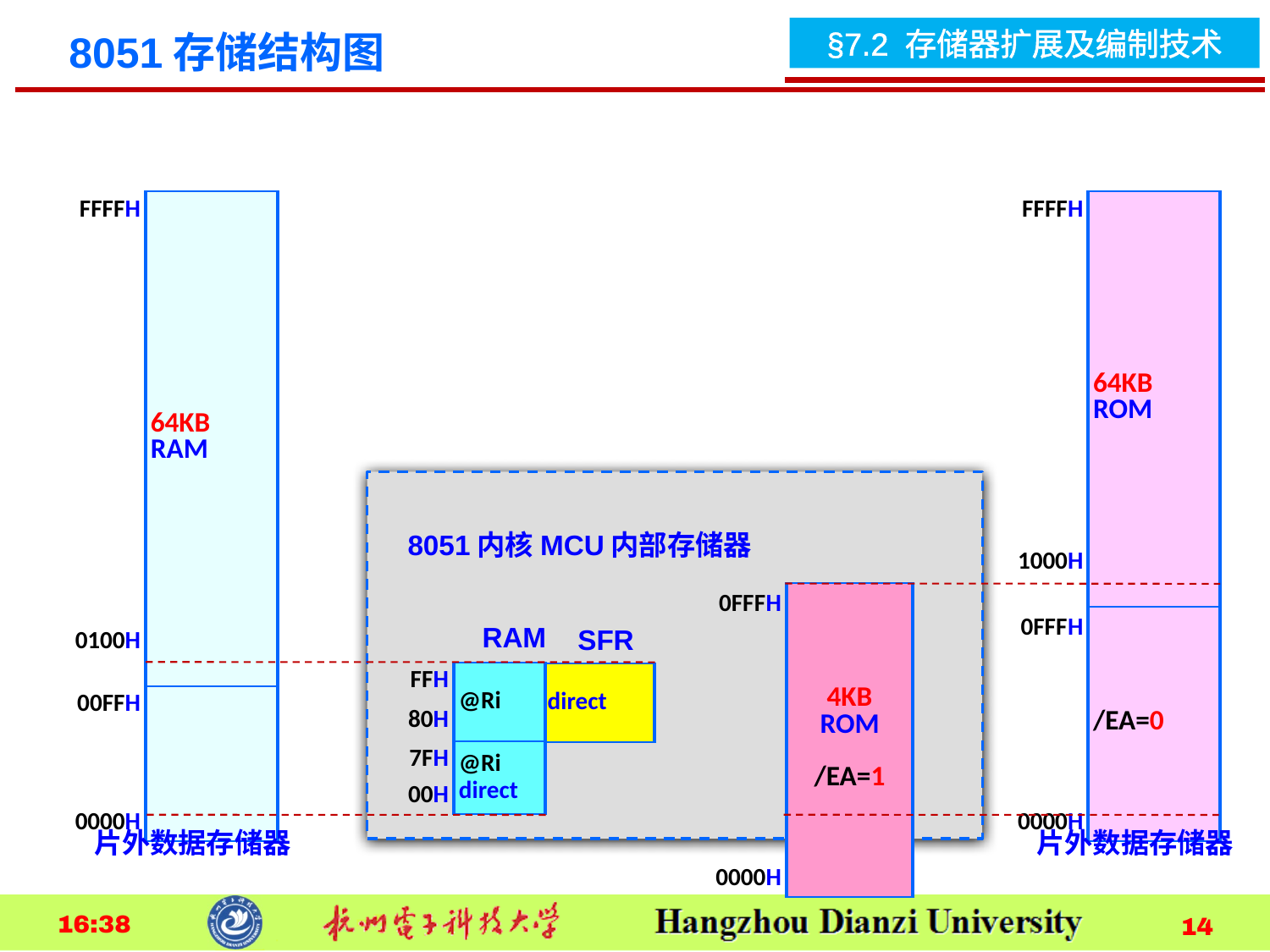

8051存储结构图
| FFFFH | 64KB RAM |
| --- | --- |
|  |  |
|  |  |
|  |  |
|  |  |
|  |  |
|  |  |
|  |  |
|  |  |
|  |  |
|  |  |
| 0100H |  |
| 00FFH |  |
|  |  |
|  |  |
| 0000H |  |
| FFFFH | 64KB ROM |
| --- | --- |
|  |  |
|  |  |
|  |  |
|  |  |
|  |  |
|  |  |
|  |  |
|  |  |
| 1000H |  |
| 0FFFH | /EA=0 |
|  |  |
|  |  |
|  |  |
|  |  |
| 0000H |  |

8051内核MCU内部存储器
| 0FFFH | 4KB ROM /EA=1 |
| --- | --- |
|  |  |
|  |  |
|  |  |
|  |  |
| 0000H |  |
RAM
SFR
| FFH | @Ri |
| --- | --- |
| 80H |  |
| 7FH | @Ri direct |
| 00H |  |
| direct |
| --- |
片外数据存储器
片外数据存储器